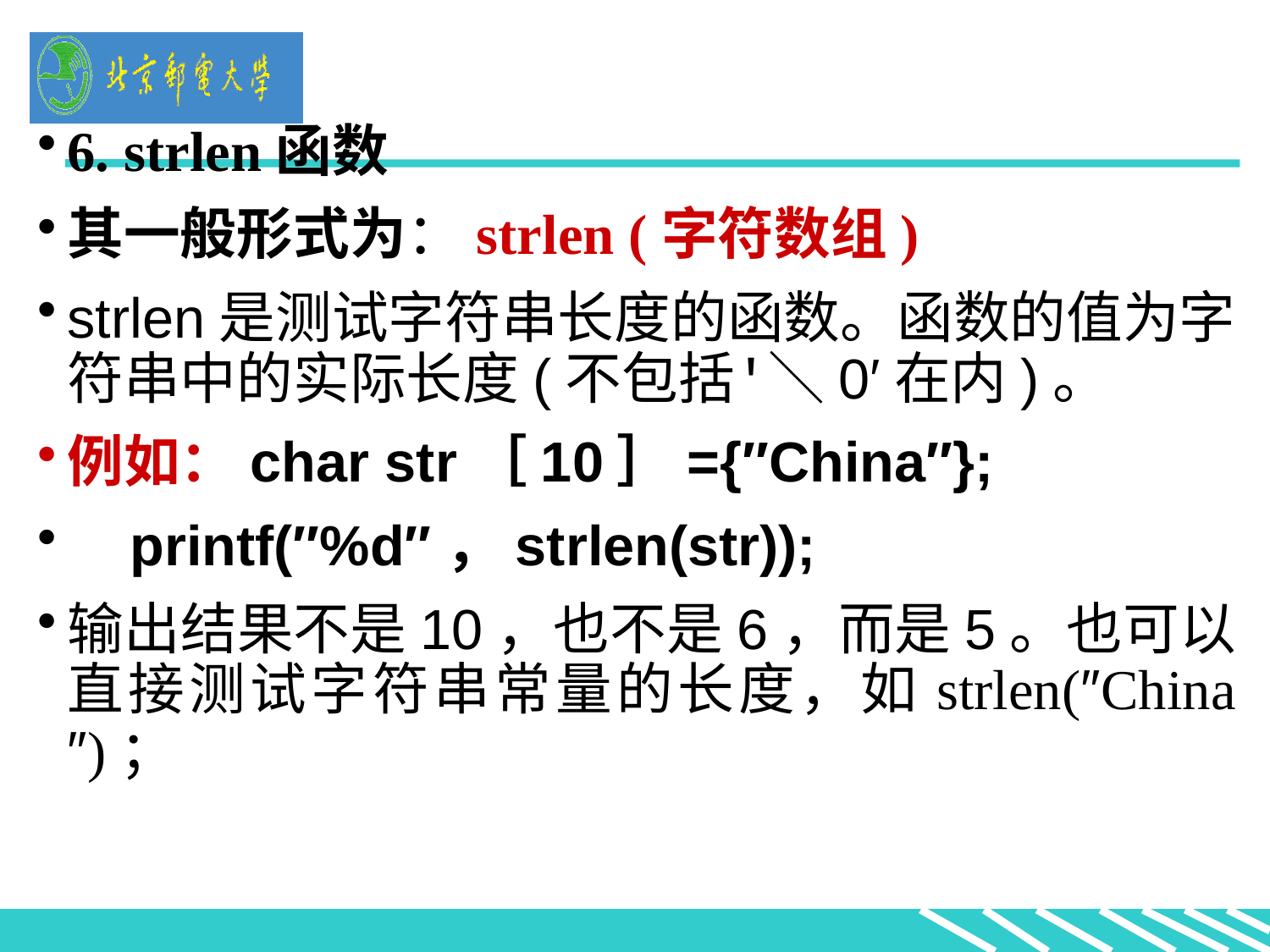

6. strlen函数
其一般形式为：strlen (字符数组)
strlen是测试字符串长度的函数。函数的值为字符串中的实际长度(不包括′＼0′在内)。
例如：char str［10］={″China″};
    printf(″%d″，strlen(str));
输出结果不是10，也不是6，而是5。也可以直接测试字符串常量的长度，如strlen(″China″)；